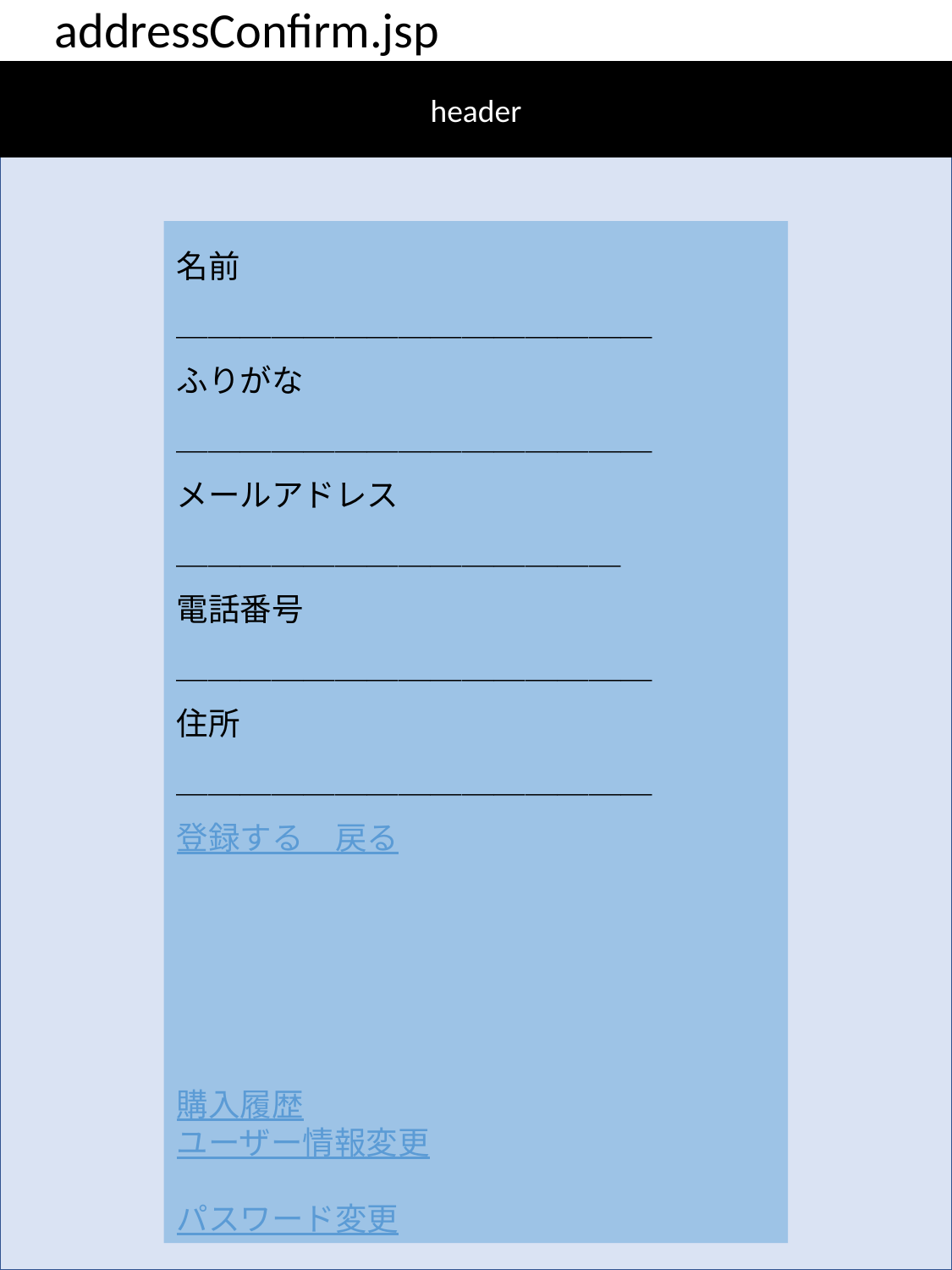

addressConfirm.jsp
header

名前
＿＿＿＿＿＿＿＿＿＿＿＿＿＿＿
ふりがな
＿＿＿＿＿＿＿＿＿＿＿＿＿＿＿
メールアドレス
＿＿＿＿＿＿＿＿＿＿＿＿＿＿
電話番号
＿＿＿＿＿＿＿＿＿＿＿＿＿＿＿
住所
＿＿＿＿＿＿＿＿＿＿＿＿＿＿＿
登録する　戻る

購入履歴
ユーザー情報変更
パスワード変更